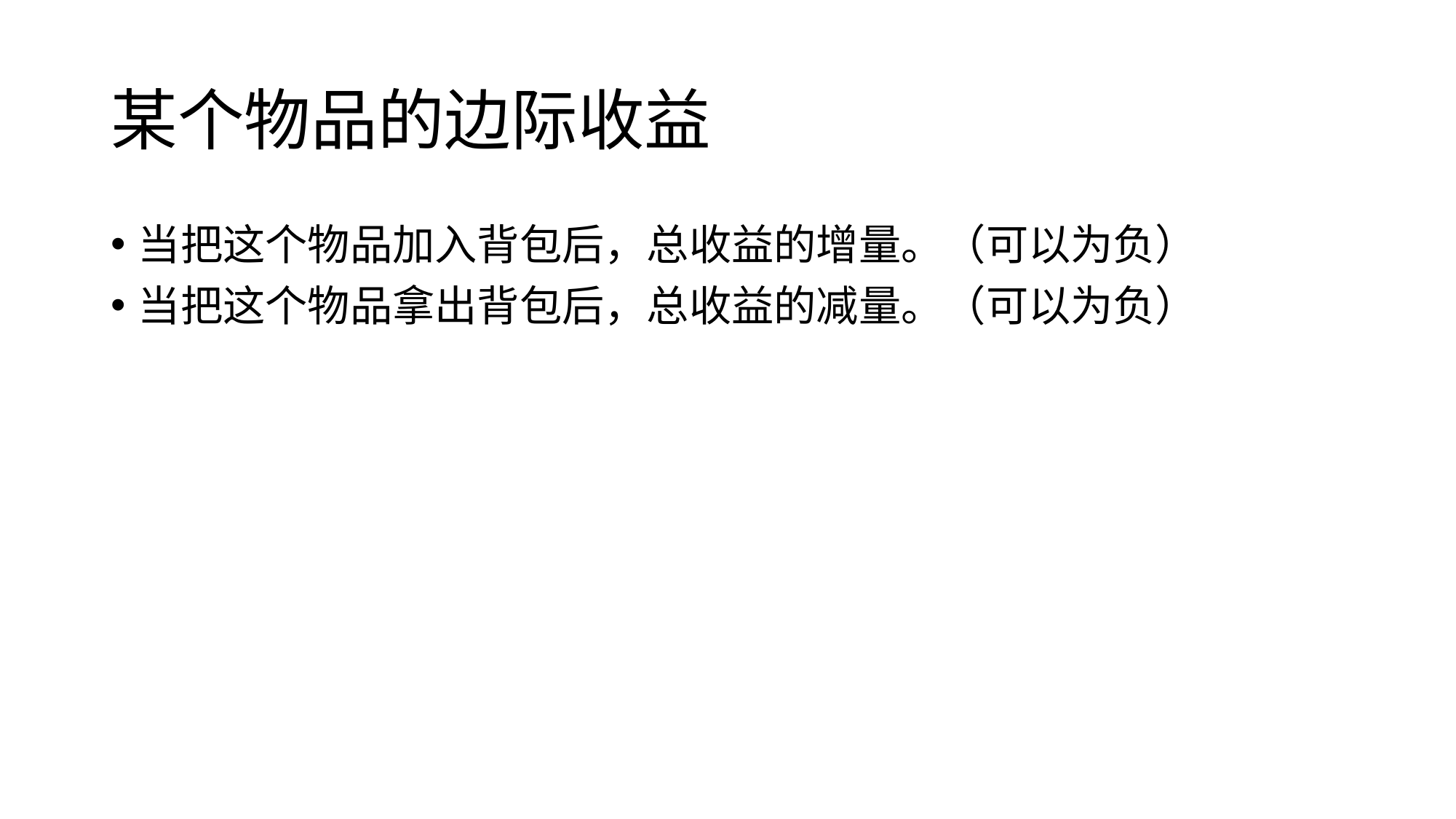

# 某个物品的边际收益
当把这个物品加入背包后，总收益的增量。（可以为负）
当把这个物品拿出背包后，总收益的减量。（可以为负）